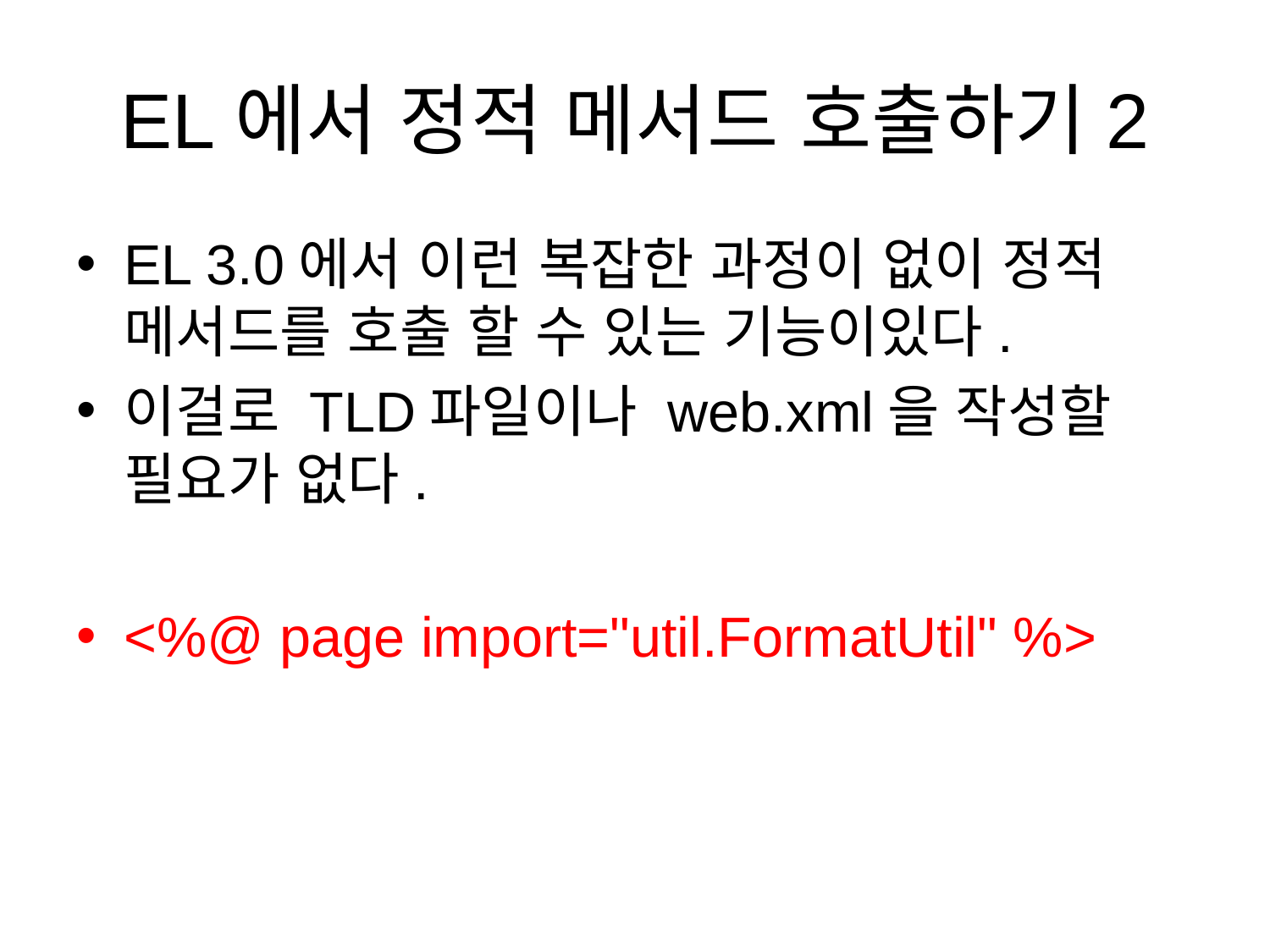

# EL에서 정적 메서드 호출하기2
EL 3.0에서 이런 복잡한 과정이 없이 정적 메서드를 호출 할 수 있는 기능이있다.
이걸로 TLD파일이나 web.xml을 작성할 필요가 없다.

<%@ page import="util.FormatUtil" %>